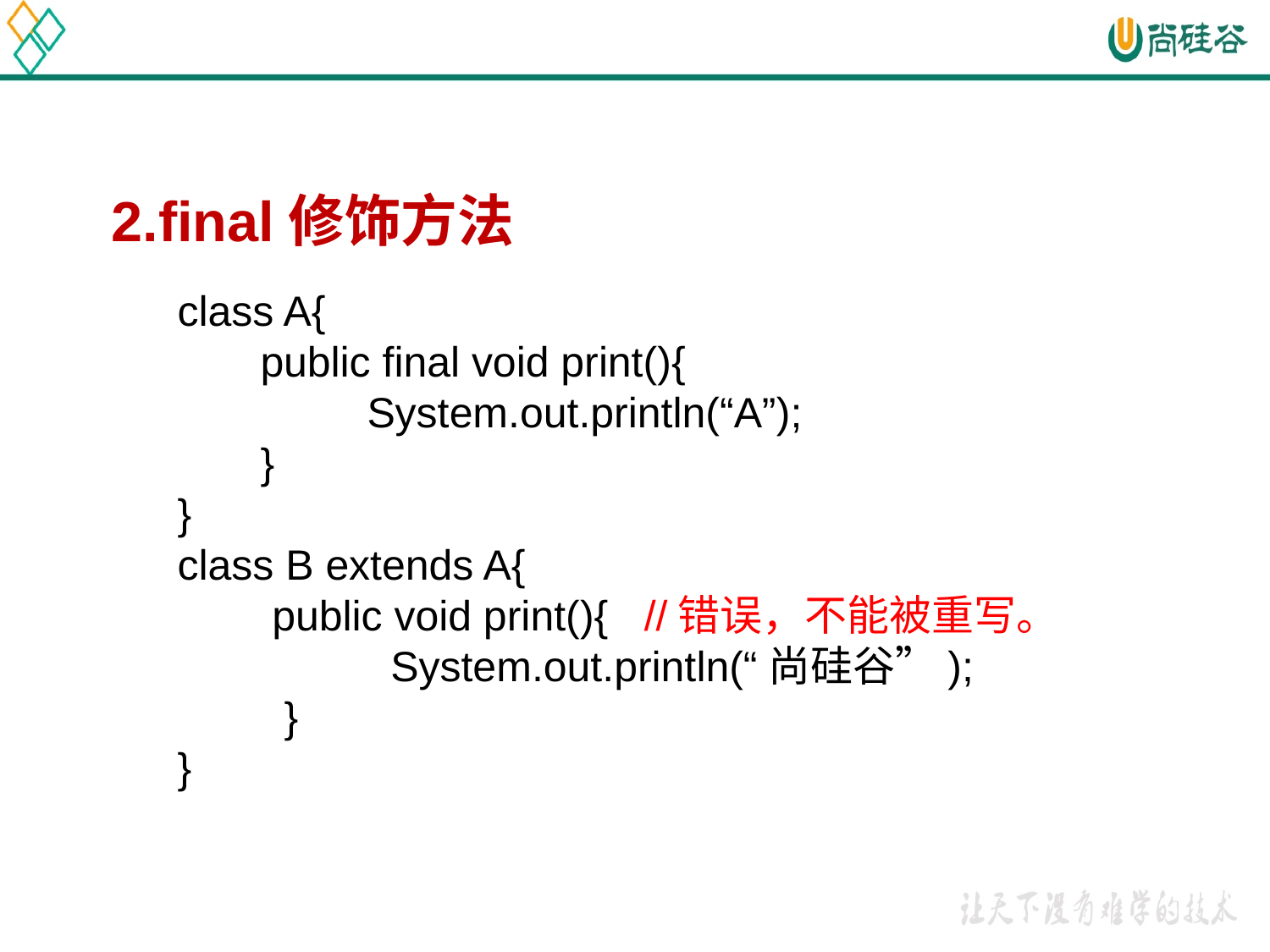

2.final修饰方法
class A{
       public final void print(){
                System.out.println(“A”);
       }
}
class B extends A{
        public void print(){   //错误，不能被重写。
                  System.out.println(“尚硅谷”);
         }
}